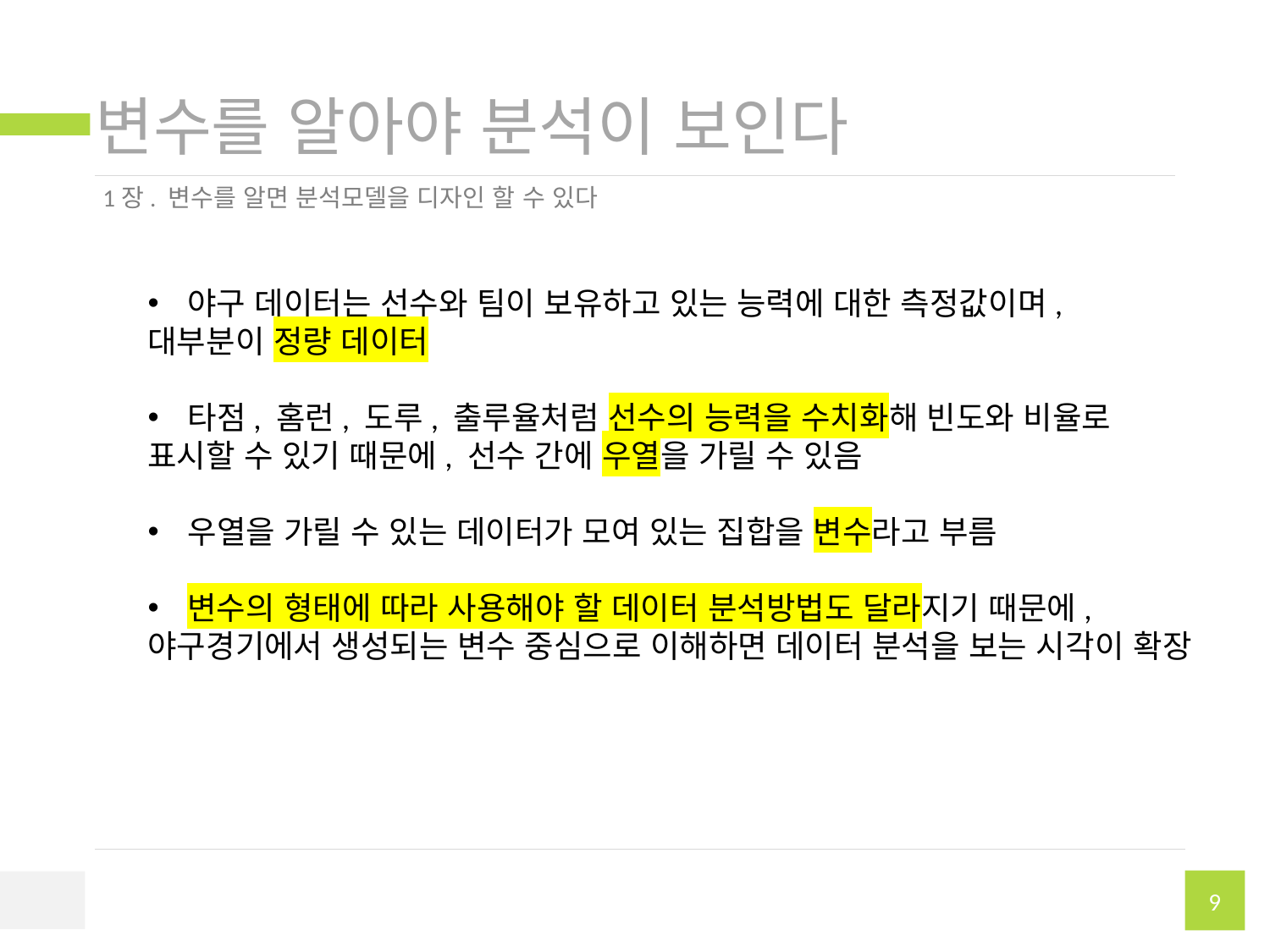

# 변수를 알아야 분석이 보인다
1장. 변수를 알면 분석모델을 디자인 할 수 있다
야구 데이터는 선수와 팀이 보유하고 있는 능력에 대한 측정값이며,
대부분이 정량 데이터

타점, 홈런, 도루, 출루율처럼 선수의 능력을 수치화해 빈도와 비율로
표시할 수 있기 때문에, 선수 간에 우열을 가릴 수 있음

우열을 가릴 수 있는 데이터가 모여 있는 집합을 변수라고 부름

변수의 형태에 따라 사용해야 할 데이터 분석방법도 달라지기 때문에,
야구경기에서 생성되는 변수 중심으로 이해하면 데이터 분석을 보는 시각이 확장